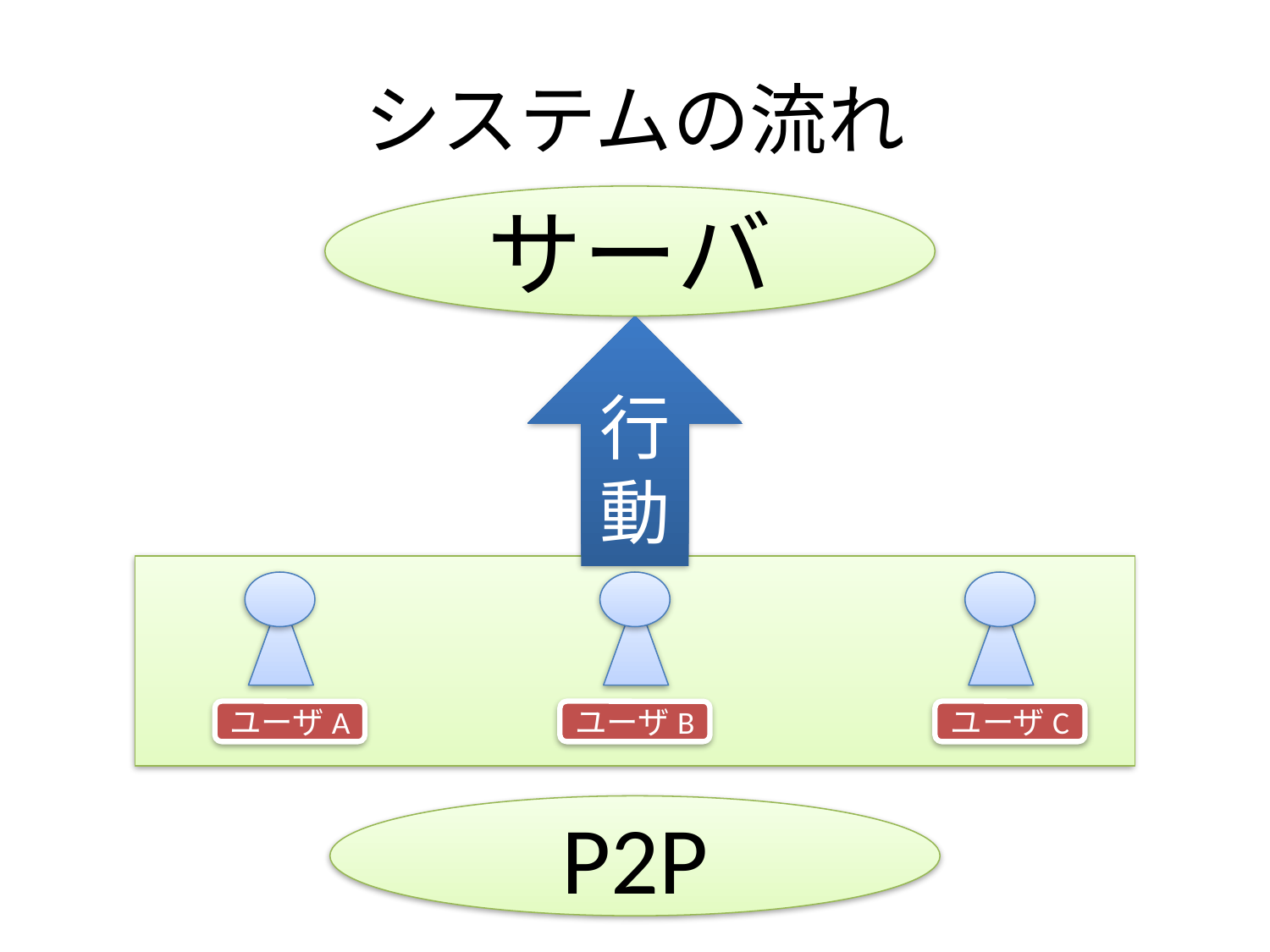

# システムの流れ
サーバ
行動

ユーザA
ユーザB
ユーザC
P2P